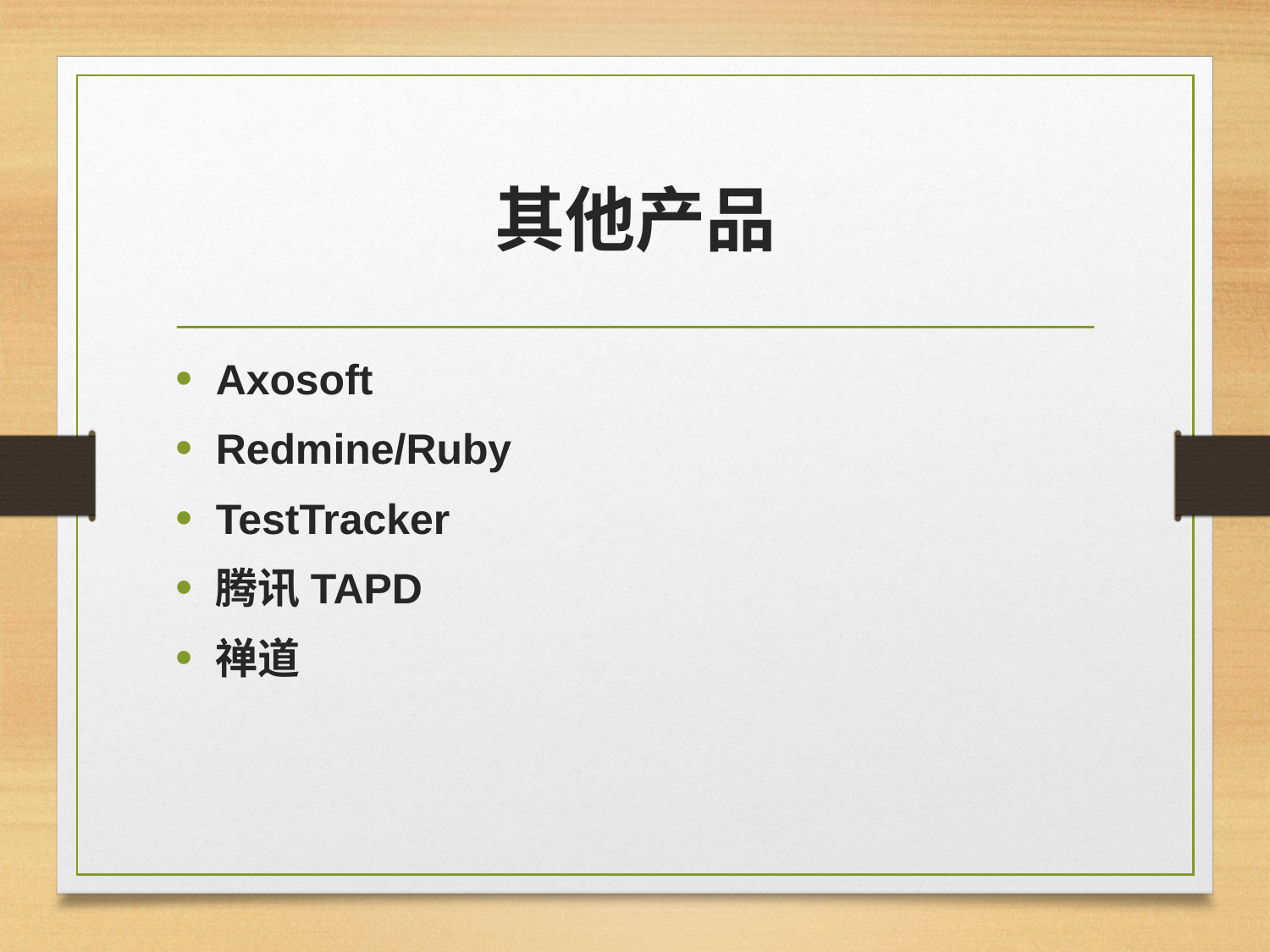

# 其他产品
Axosoft
Redmine/Ruby
TestTracker
腾讯TAPD
禅道